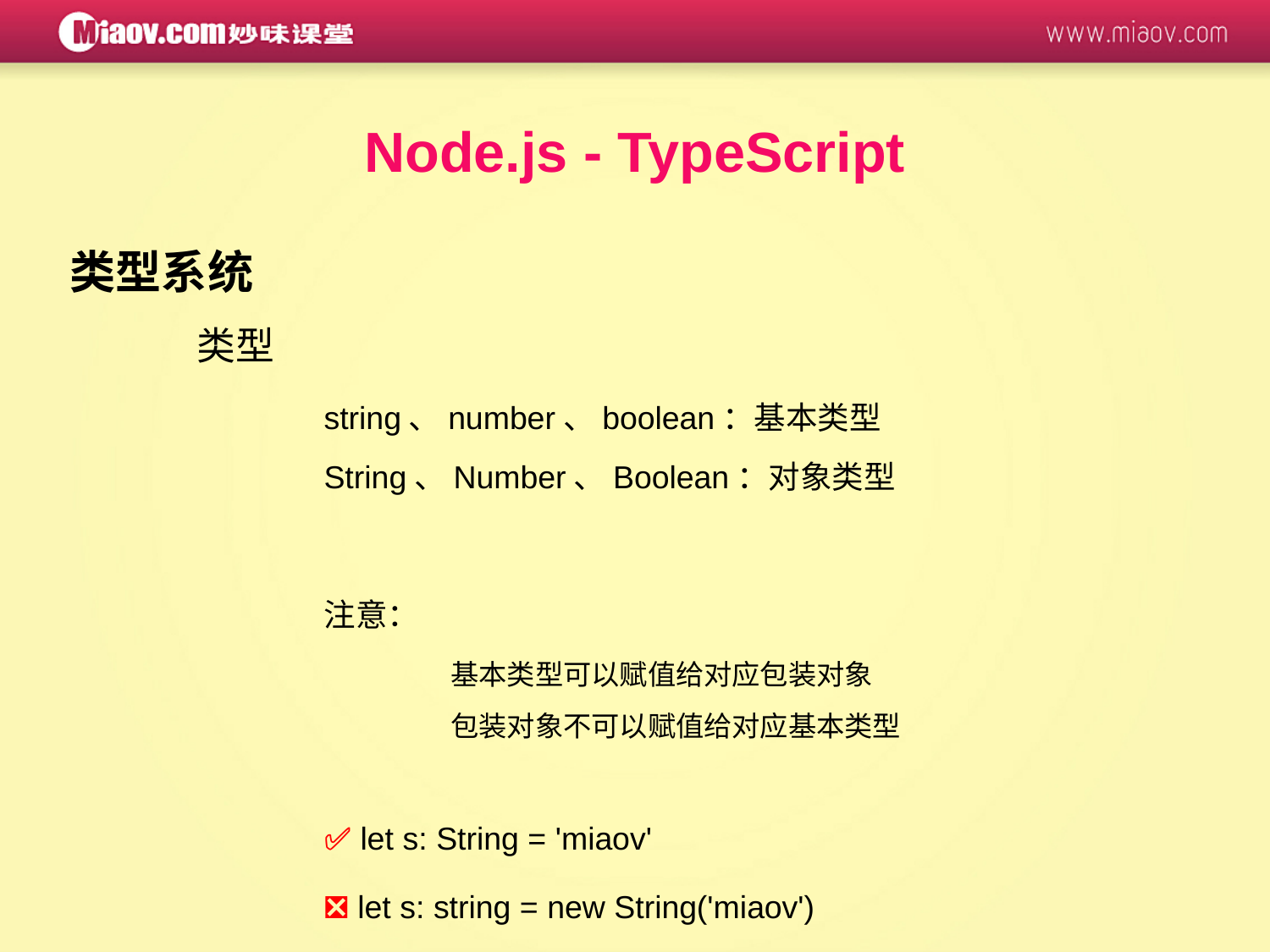

Node.js - TypeScript
类型系统
	类型
		string、number、boolean：基本类型
		String、Number、Boolean：对象类型

		注意：
			基本类型可以赋值给对应包装对象
			包装对象不可以赋值给对应基本类型

		✅ let s: String = 'miaov'
		❎ let s: string = new String('miaov')